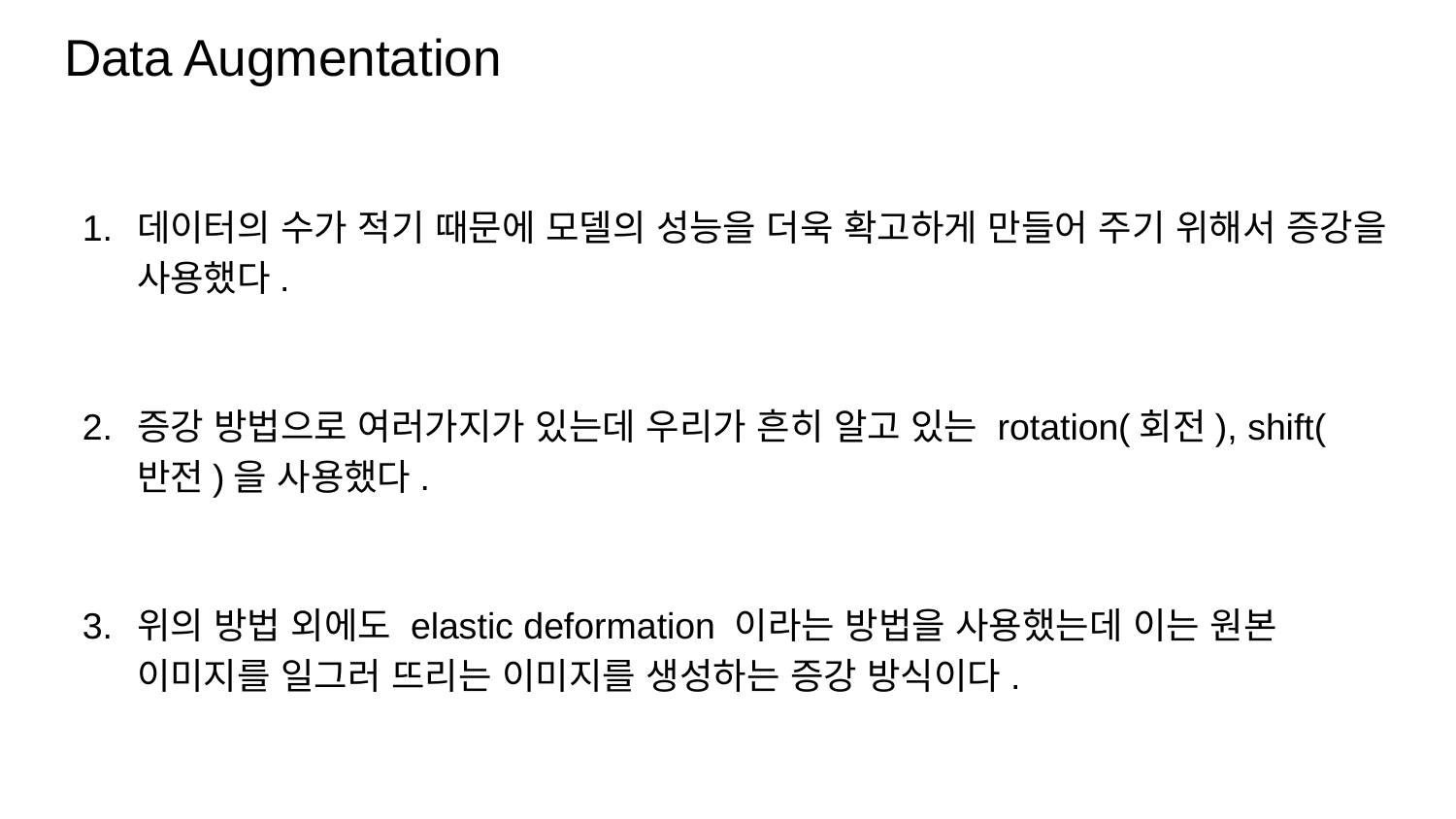

# Data Augmentation
데이터의 수가 적기 때문에 모델의 성능을 더욱 확고하게 만들어 주기 위해서 증강을 사용했다.

증강 방법으로 여러가지가 있는데 우리가 흔히 알고 있는 rotation(회전), shift(반전)을 사용했다.

위의 방법 외에도 elastic deformation 이라는 방법을 사용했는데 이는 원본 이미지를 일그러 뜨리는 이미지를 생성하는 증강 방식이다.